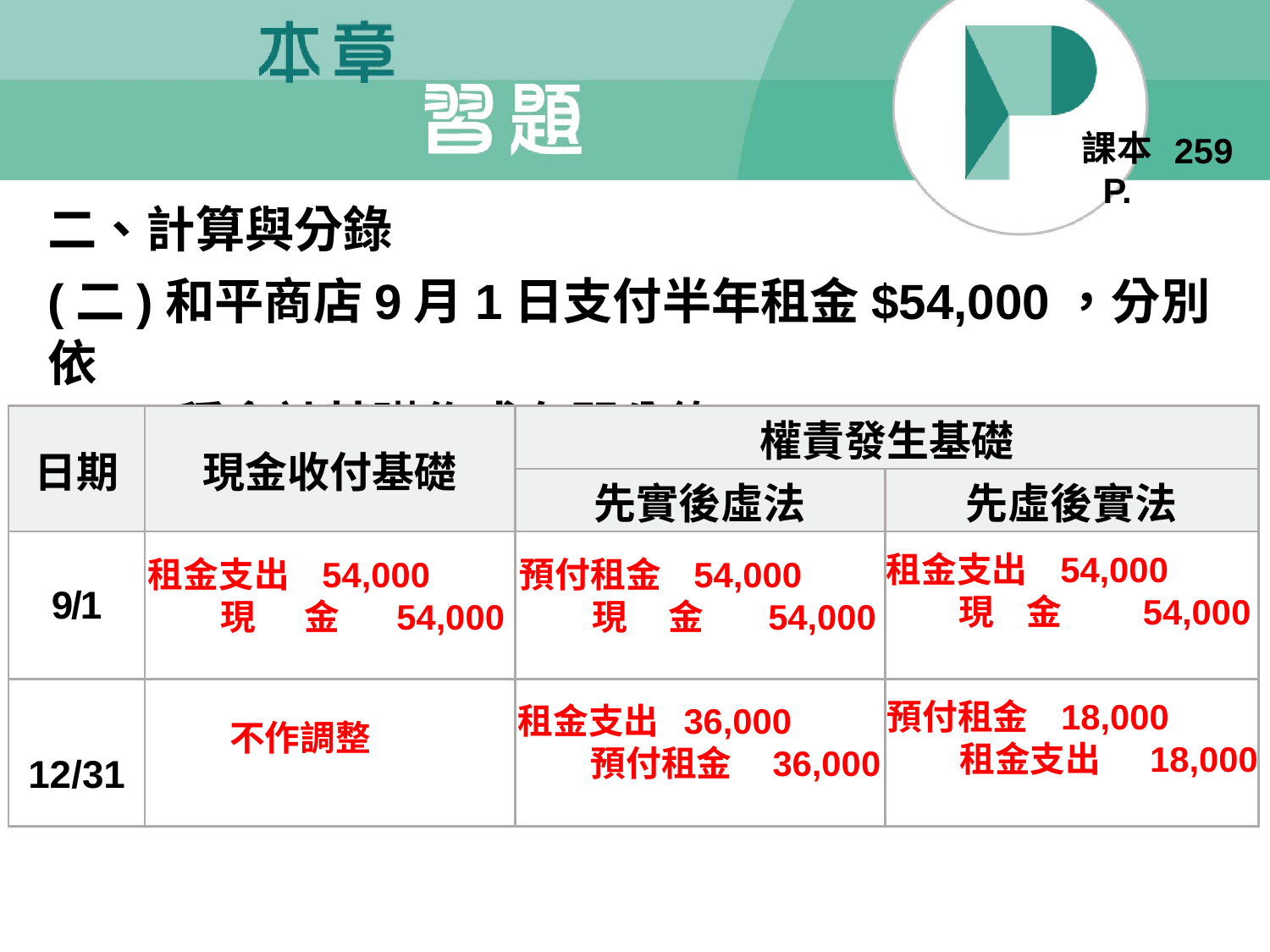

259
二、計算與分錄
(二)和平商店9月1日支付半年租金$54,000，分別依
       三種會計基礎作成有關分錄。

| 日期 | 現金收付基礎 | 權責發生基礎 |  |
| --- | --- | --- | --- |
|  |  | 先實後虛法 | 先虛後實法 |
| 9/1 |  |  |  |
| 12/31 |  |  |  |
租金支出   54,000
        現    金         54,000
租金支出   54,000
        現      金      54,000
預付租金   54,000
        現     金       54,000
預付租金   18,000
        租金支出     18,000
租金支出  36,000
        預付租金    36,000
不作調整